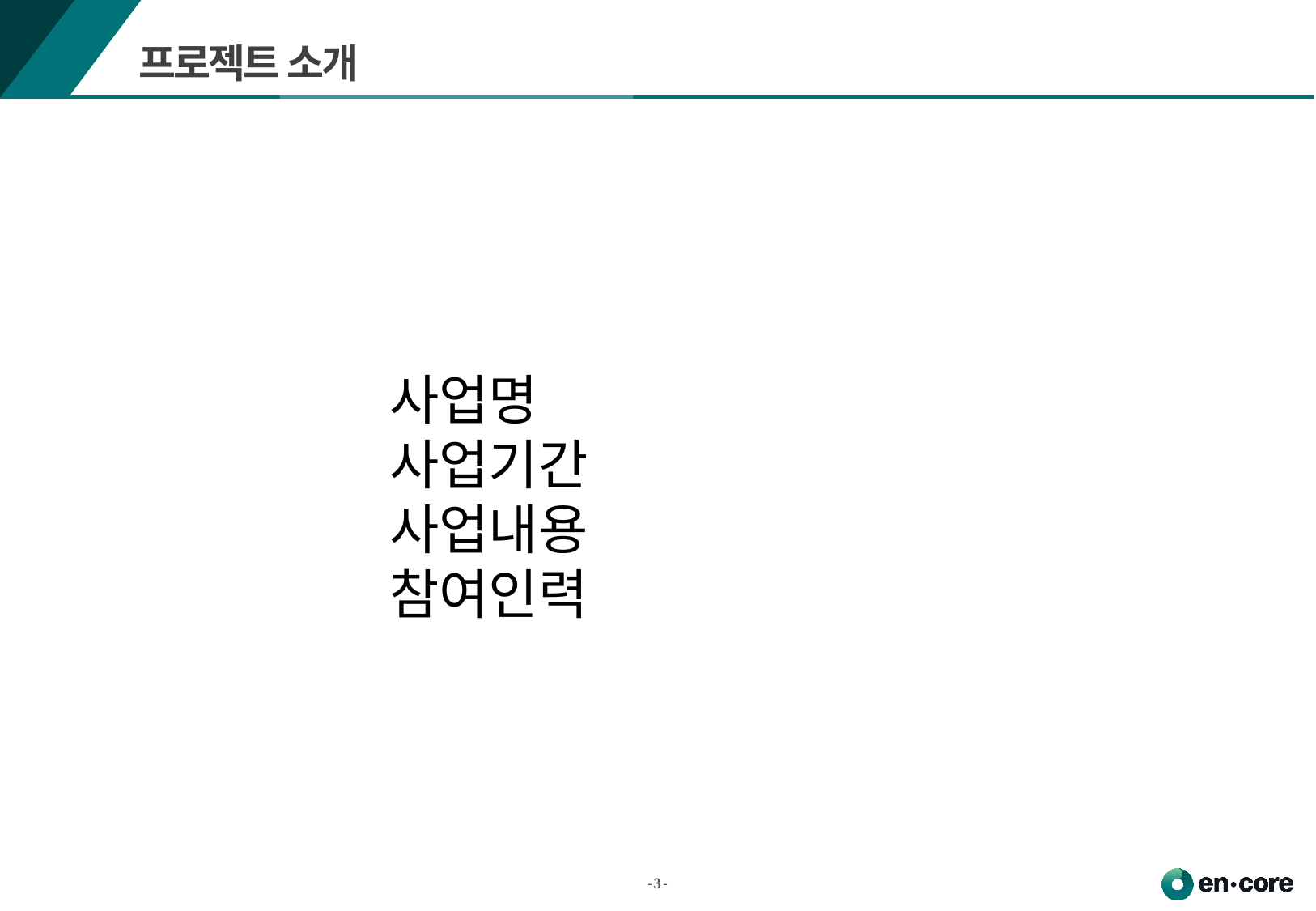

# 프로젝트 소개
사업명
사업기간
사업내용
참여인력
ILLUSTRATIVE